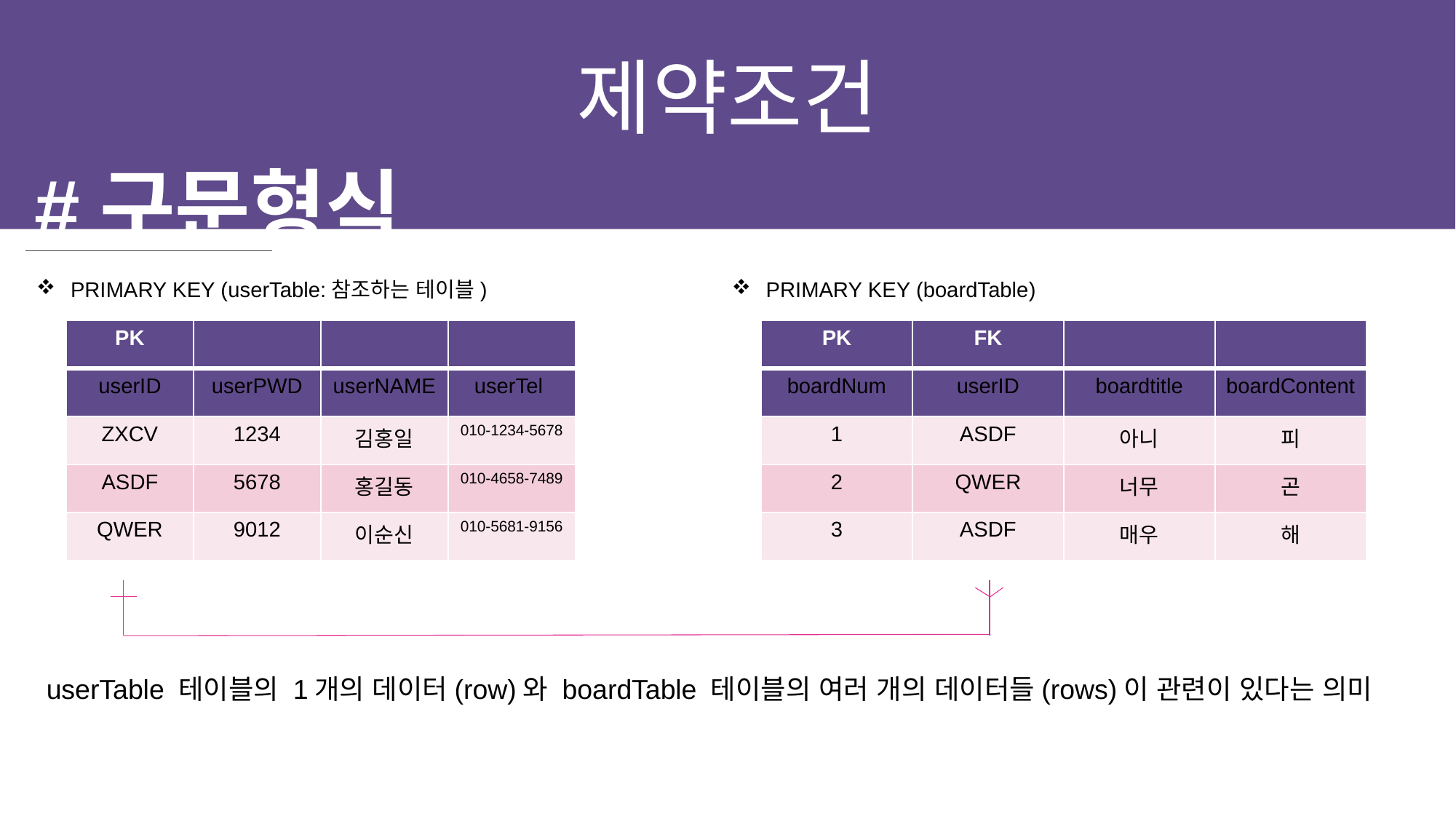

제약조건
#구문형식
PRIMARY KEY (userTable:참조하는 테이블)

PRIMARY KEY (boardTable)

| PK |  |  |  |
| --- | --- | --- | --- |
| userID | userPWD | userNAME | userTel |
| ZXCV | 1234 | 김홍일 | 010-1234-5678 |
| ASDF | 5678 | 홍길동 | 010-4658-7489 |
| QWER | 9012 | 이순신 | 010-5681-9156 |
| PK | FK |  |  |
| --- | --- | --- | --- |
| boardNum | userID | boardtitle | boardContent |
| 1 | ASDF | 아니 | 피 |
| 2 | QWER | 너무 | 곤 |
| 3 | ASDF | 매우 | 해 |
userTable 테이블의 1개의 데이터(row)와 boardTable 테이블의 여러 개의 데이터들(rows)이 관련이 있다는 의미